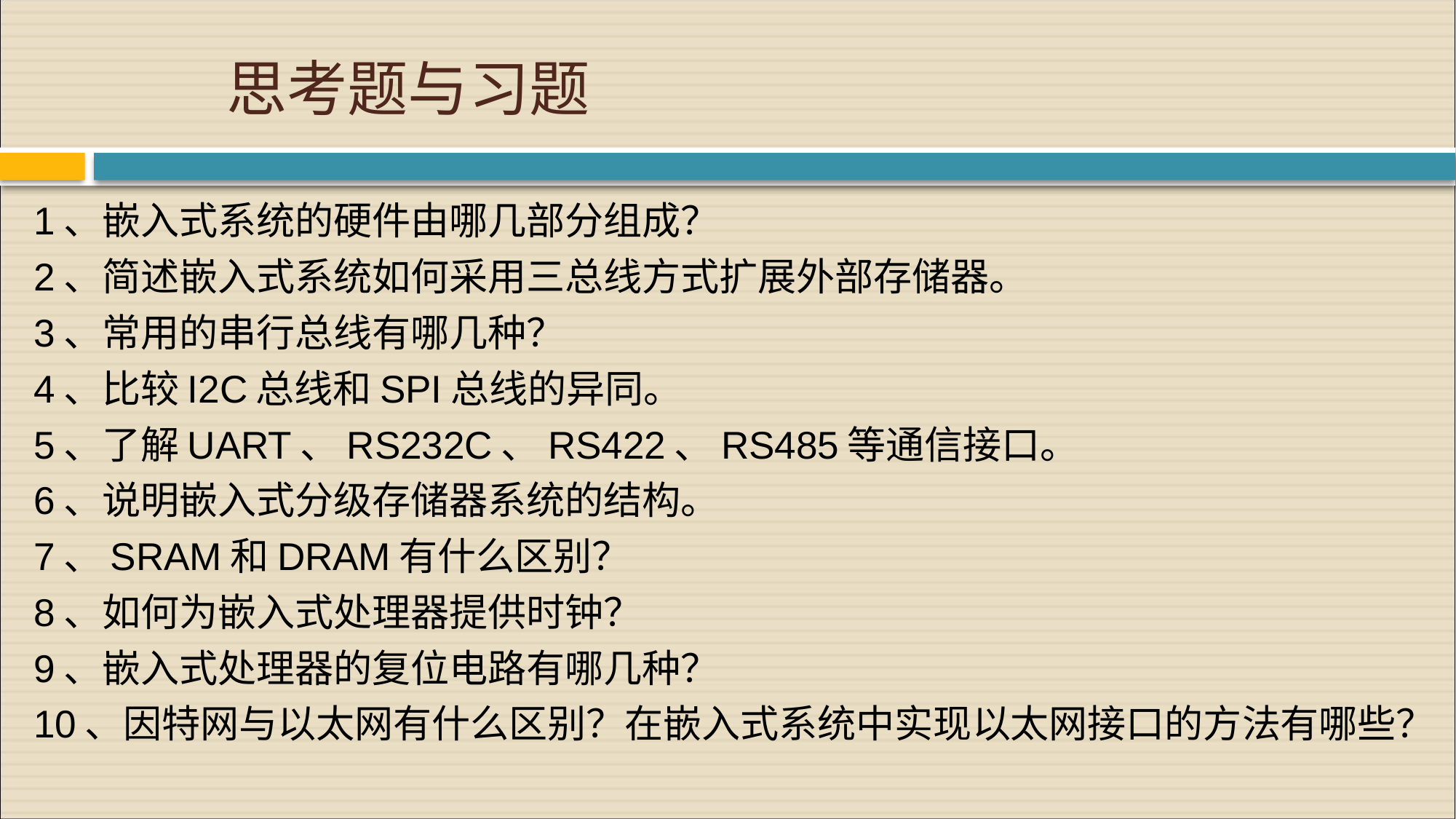

# 思考题与习题
1、嵌入式系统的硬件由哪几部分组成？
2、简述嵌入式系统如何采用三总线方式扩展外部存储器。
3、常用的串行总线有哪几种？
4、比较I2C总线和SPI总线的异同。
5、了解UART、RS232C、RS422、RS485等通信接口。
6、说明嵌入式分级存储器系统的结构。
7、SRAM和DRAM有什么区别？
8、如何为嵌入式处理器提供时钟？
9、嵌入式处理器的复位电路有哪几种？
10、因特网与以太网有什么区别？在嵌入式系统中实现以太网接口的方法有哪些？